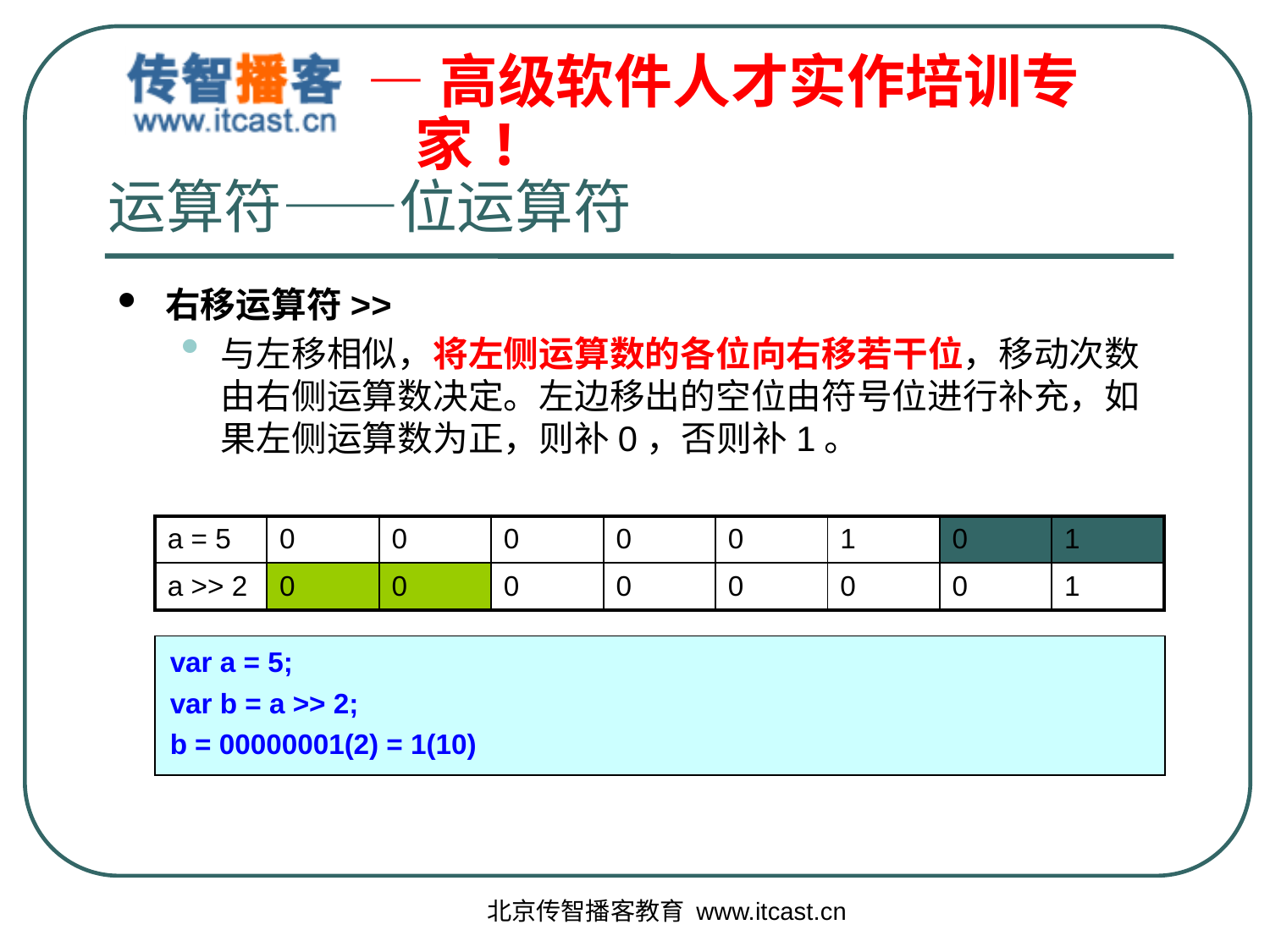

运算符——位运算符
右移运算符>>
与左移相似，将左侧运算数的各位向右移若干位，移动次数由右侧运算数决定。左边移出的空位由符号位进行补充，如果左侧运算数为正，则补0，否则补1。
| a = 5 | 0 | 0 | 0 | 0 | 0 | 1 | 0 | 1 |
| --- | --- | --- | --- | --- | --- | --- | --- | --- |
| a >> 2 | 0 | 0 | 0 | 0 | 0 | 0 | 0 | 1 |
var a = 5;
var b = a >> 2;
b = 00000001(2) = 1(10)